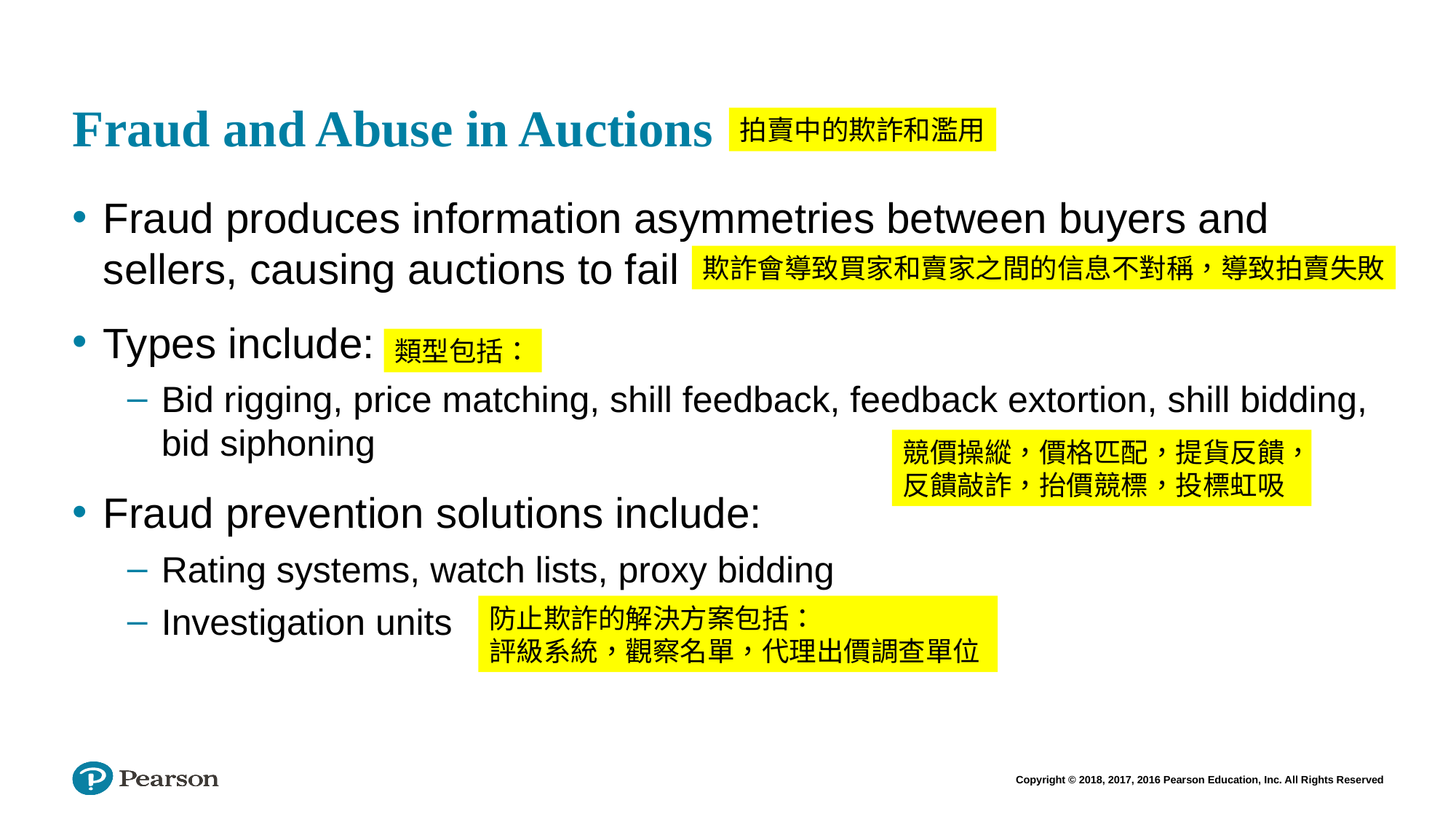

# Fraud and Abuse in Auctions
拍賣中的欺詐和濫用
Fraud produces information asymmetries between buyers and sellers, causing auctions to fail
Types include:
Bid rigging, price matching, shill feedback, feedback extortion, shill bidding, bid siphoning
Fraud prevention solutions include:
Rating systems, watch lists, proxy bidding
Investigation units
欺詐會導致買家和賣家之間的信息不對稱，導致拍賣失敗
類型包括：
競價操縱，價格匹配，提貨反饋，
反饋敲詐，抬價競標，投標虹吸
防止欺詐的解決方案包括：
評級系統，觀察名單，代理出價調查單位